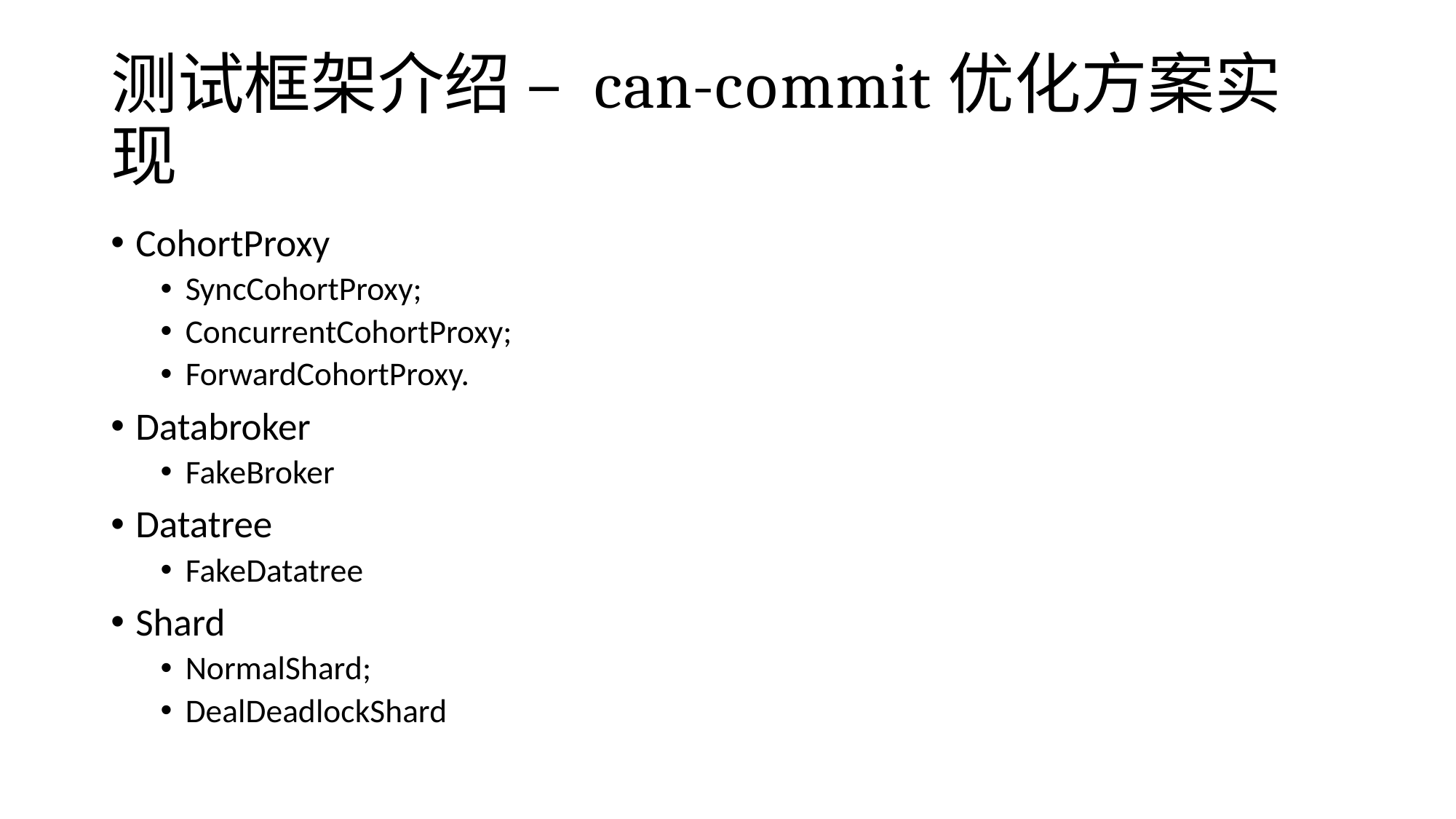

# 测试框架介绍 – can-commit优化方案实现
CohortProxy
SyncCohortProxy;
ConcurrentCohortProxy;
ForwardCohortProxy.
Databroker
FakeBroker
Datatree
FakeDatatree
Shard
NormalShard;
DealDeadlockShard